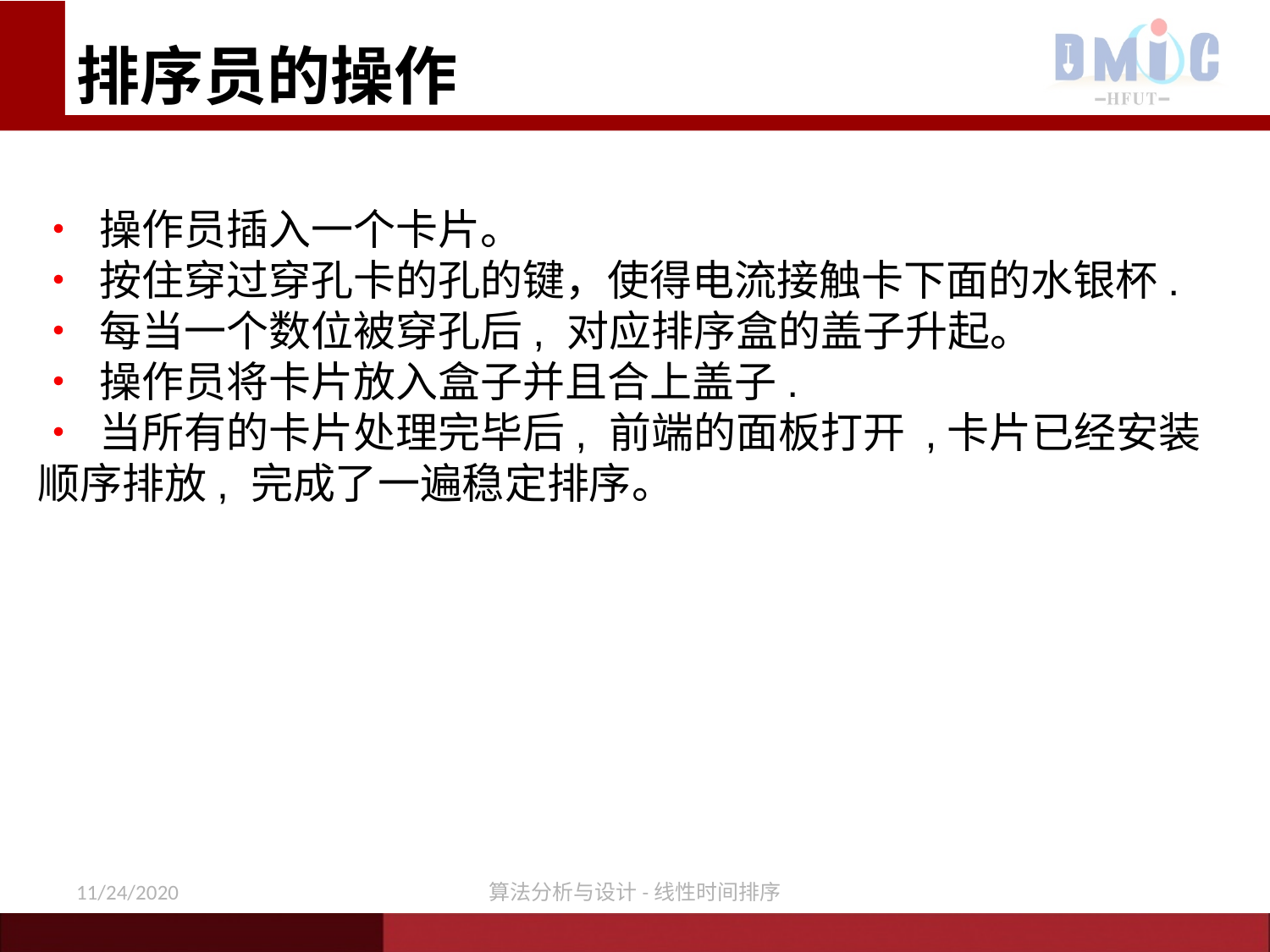

排序员的操作
• 操作员插入一个卡片。
• 按住穿过穿孔卡的孔的键，使得电流接触卡下面的水银杯.
• 每当一个数位被穿孔后, 对应排序盒的盖子升起。
• 操作员将卡片放入盒子并且合上盖子.
• 当所有的卡片处理完毕后, 前端的面板打开 ,卡片已经安装顺序排放, 完成了一遍稳定排序。
11/24/2020
算法分析与设计-线性时间排序